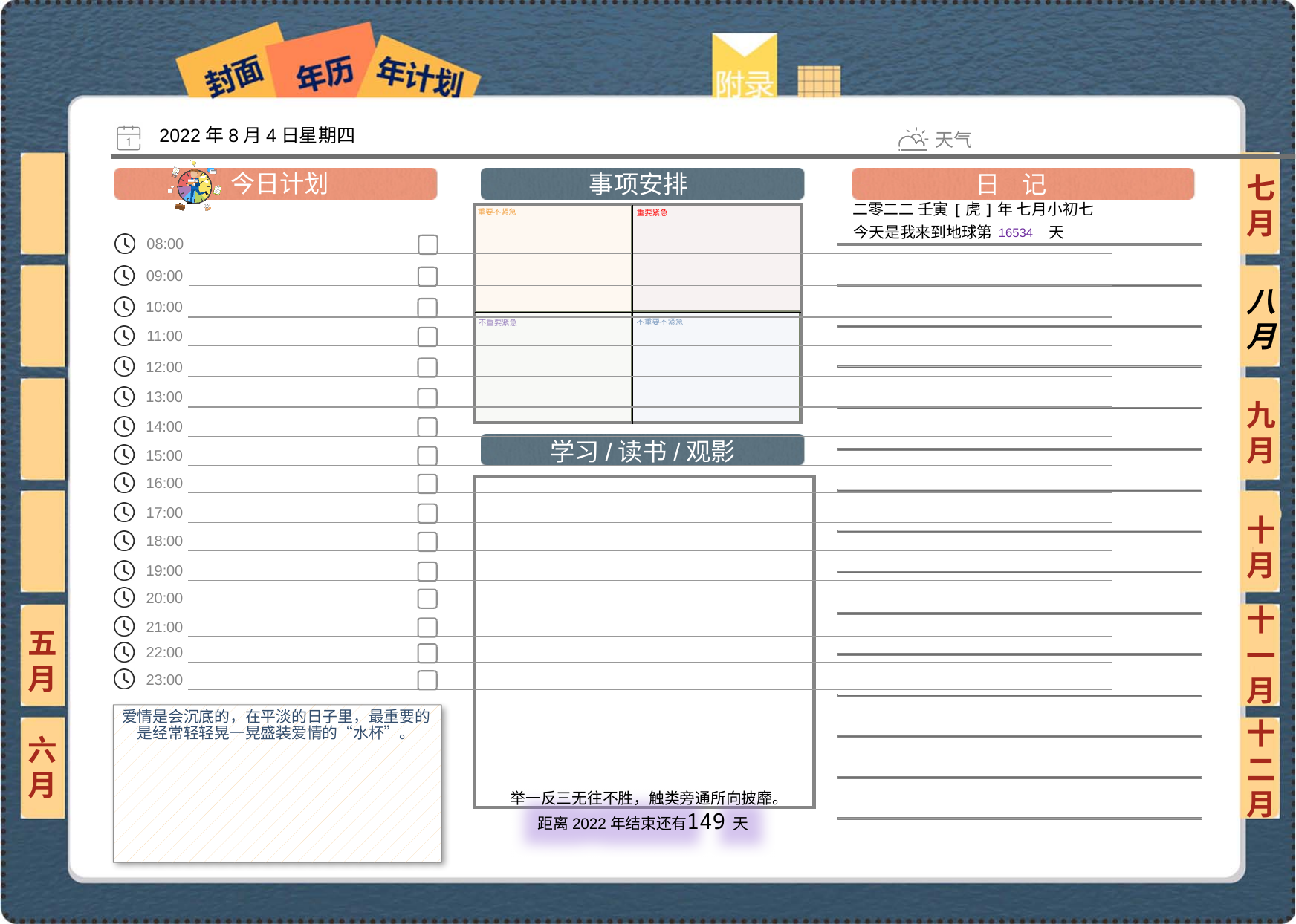

2022年8月4日星期四
七月
二零二二 壬寅[虎]年 七月小初七
16534
八月
九月
十月
十一月
五月
爱情是会沉底的，在平淡的日子里，最重要的是经常轻轻晃一晃盛装爱情的“水杯”。

六月
十二月
149
 举一反三无往不胜，触类旁通所向披靡。